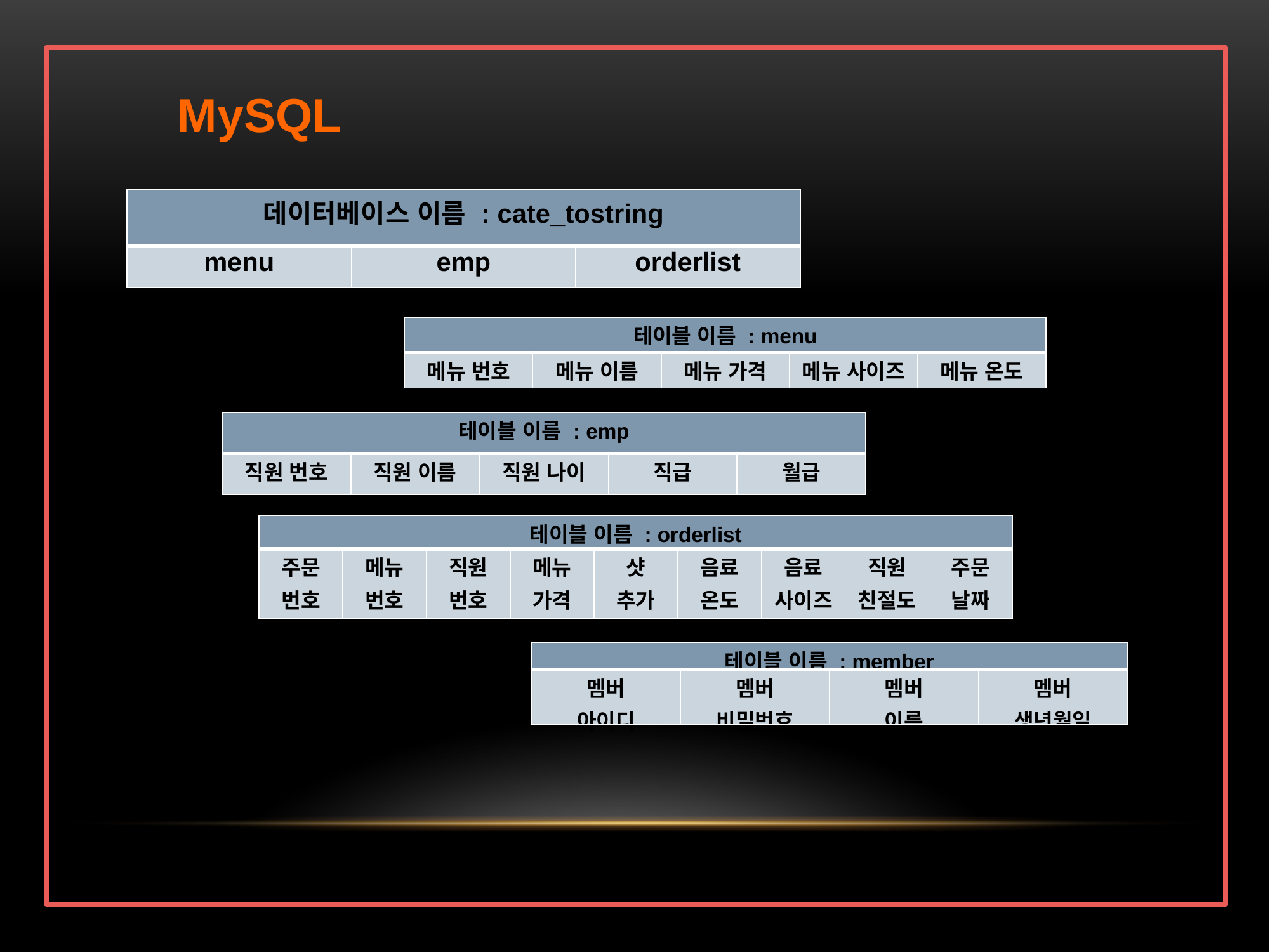

MySQL
| 데이터베이스 이름 : cate\_tostring |  |  |
| --- | --- | --- |
| menu | emp | orderlist |
| 테이블 이름 : menu |  |  |  |  |
| --- | --- | --- | --- | --- |
| 메뉴 번호 | 메뉴 이름 | 메뉴 가격 | 메뉴 사이즈 | 메뉴 온도 |
| 테이블 이름 : emp |  |  |  |  |
| --- | --- | --- | --- | --- |
| 직원 번호 | 직원 이름 | 직원 나이 | 직급 | 월급 |
| 테이블 이름 : orderlist |  |  |  |  |  |  |  |  |
| --- | --- | --- | --- | --- | --- | --- | --- | --- |
| 주문 번호 | 메뉴 번호 | 직원 번호 | 메뉴 가격 | 샷 추가 | 음료 온도 | 음료 사이즈 | 직원 친절도 | 주문 날짜 |
| 테이블 이름 : member |  |  |  |
| --- | --- | --- | --- |
| 멤버 아이디 | 멤버 비밀번호 | 멤버 이름 | 멤버 생년월일 |